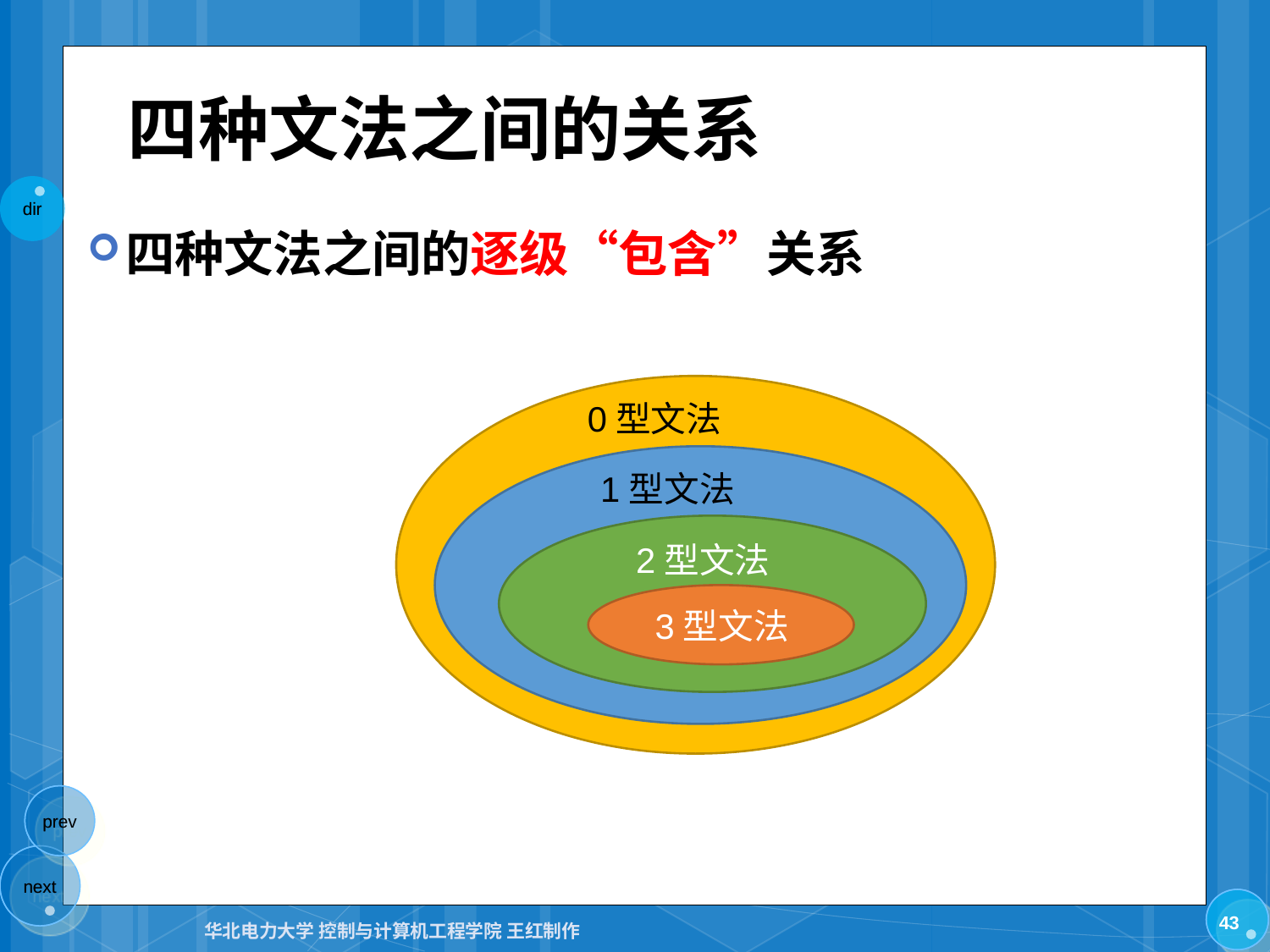

# 四种文法之间的关系
四种文法之间的逐级“包含”关系

0型文法

1型文法

2型文法
 3型文法
43
华北电力大学 控制与计算机工程学院 王红制作